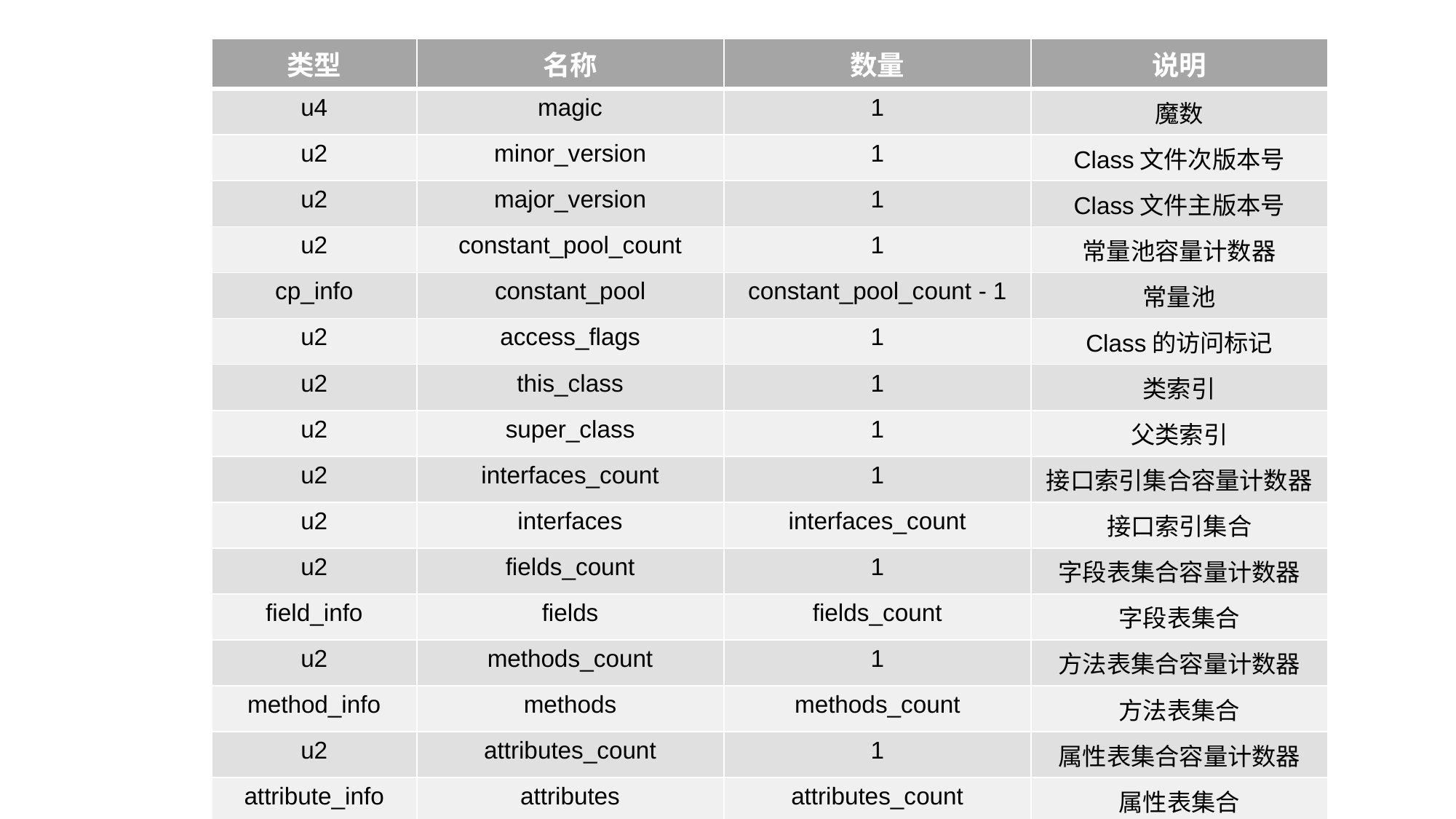

| 类型 | 名称 | 数量 | 说明 |
| --- | --- | --- | --- |
| u4 | magic | 1 | 魔数 |
| u2 | minor\_version | 1 | Class文件次版本号 |
| u2 | major\_version | 1 | Class文件主版本号 |
| u2 | constant\_pool\_count | 1 | 常量池容量计数器 |
| cp\_info | constant\_pool | constant\_pool\_count - 1 | 常量池 |
| u2 | access\_flags | 1 | Class的访问标记 |
| u2 | this\_class | 1 | 类索引 |
| u2 | super\_class | 1 | 父类索引 |
| u2 | interfaces\_count | 1 | 接口索引集合容量计数器 |
| u2 | interfaces | interfaces\_count | 接口索引集合 |
| u2 | fields\_count | 1 | 字段表集合容量计数器 |
| field\_info | fields | fields\_count | 字段表集合 |
| u2 | methods\_count | 1 | 方法表集合容量计数器 |
| method\_info | methods | methods\_count | 方法表集合 |
| u2 | attributes\_count | 1 | 属性表集合容量计数器 |
| attribute\_info | attributes | attributes\_count | 属性表集合 |